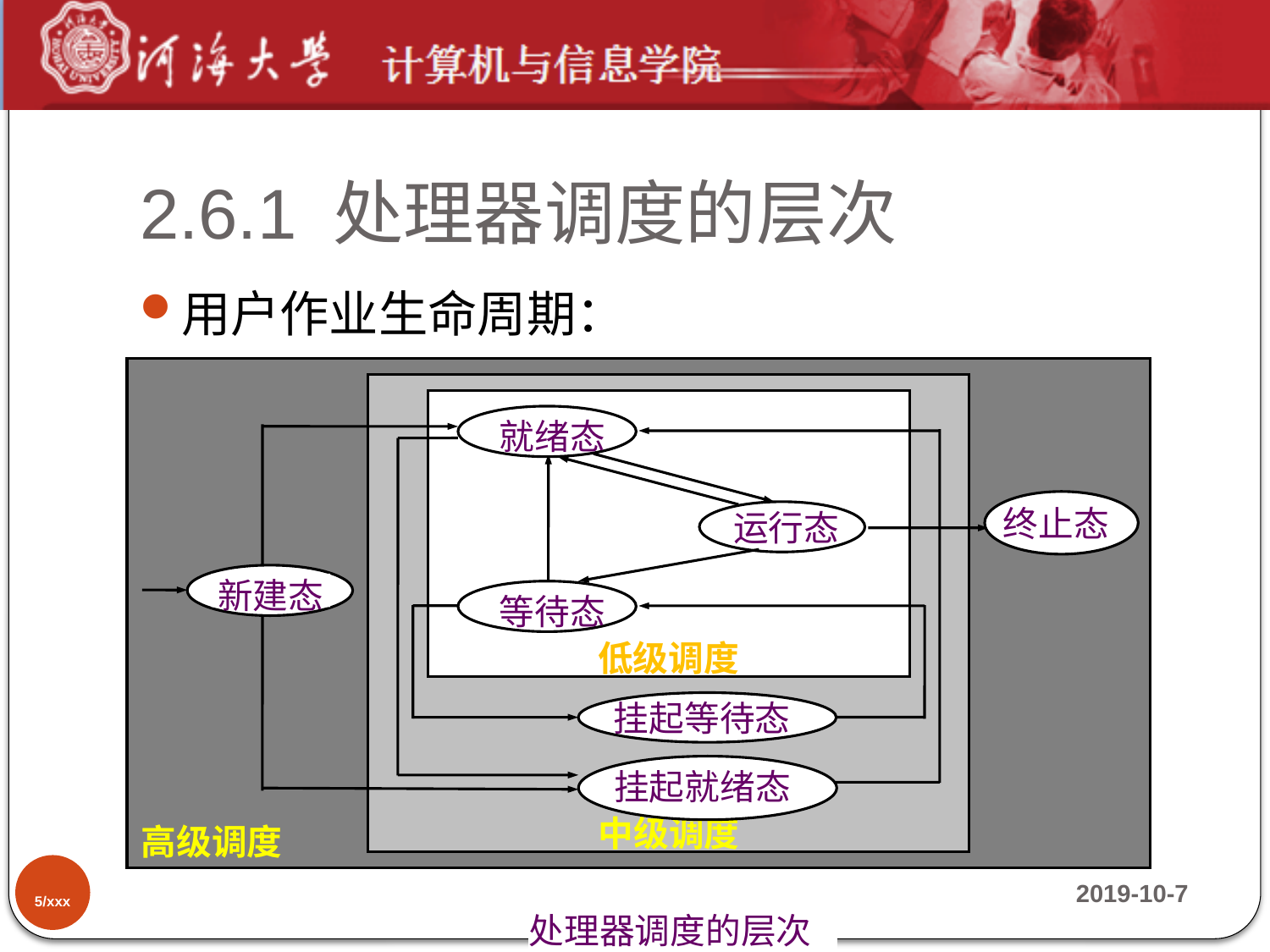

# 2.6.1 处理器调度的层次
用户作业生命周期：

就绪态

终止态

运行态

新建态

等待态

低级调度

挂起等待态

挂起就绪态

中级调度
高级调度
处理器调度的层次
5/xxx
2019-10-7